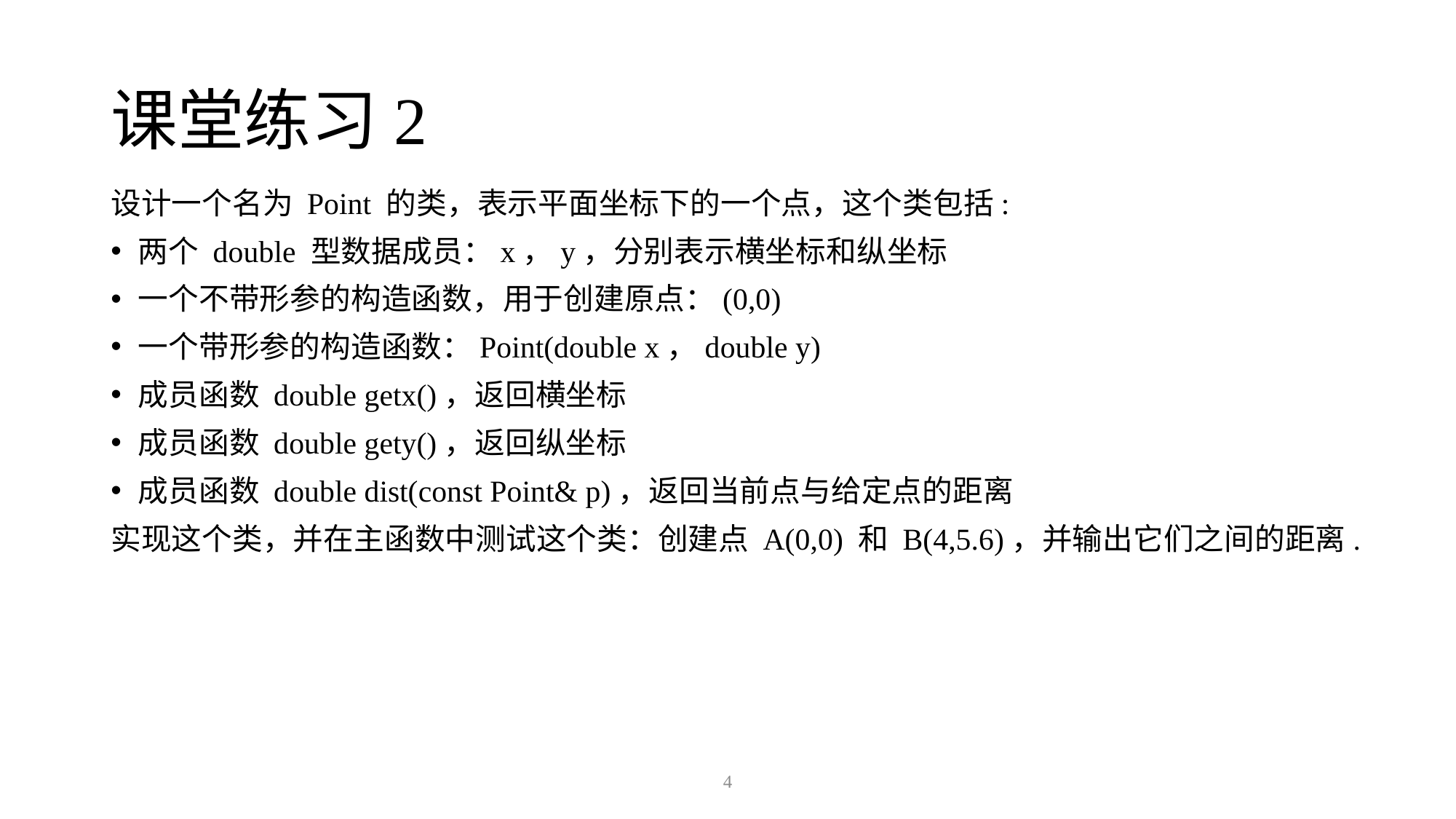

# 课堂练习2
设计一个名为 Point 的类，表示平面坐标下的一个点，这个类包括:
两个 double 型数据成员：x，y，分别表示横坐标和纵坐标
一个不带形参的构造函数，用于创建原点：(0,0)
一个带形参的构造函数：Point(double x，double y)
成员函数 double getx()，返回横坐标
成员函数 double gety()，返回纵坐标
成员函数 double dist(const Point& p)，返回当前点与给定点的距离
实现这个类，并在主函数中测试这个类：创建点 A(0,0) 和 B(4,5.6)，并输出它们之间的距离.
4